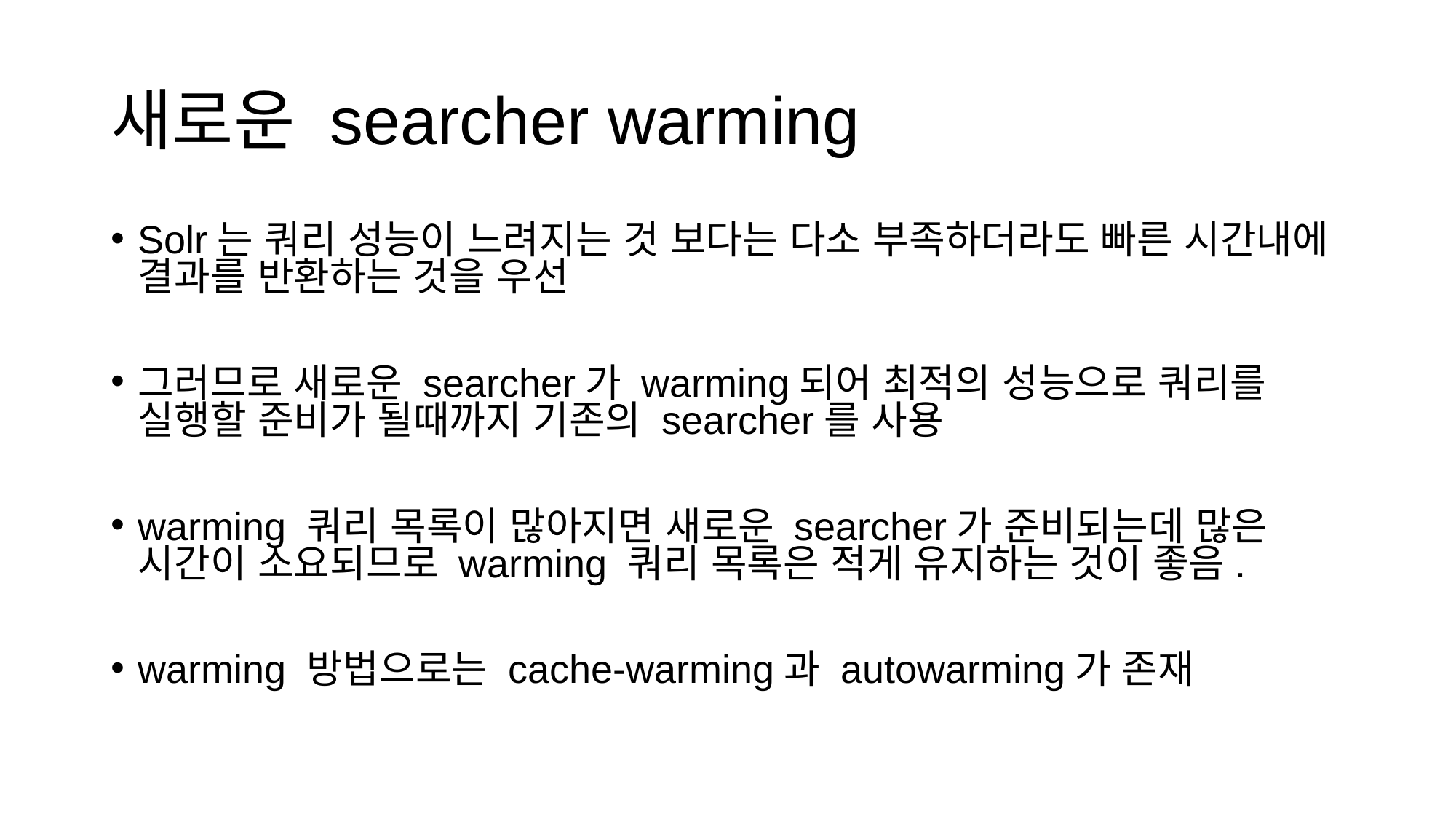

# 새로운 searcher warming
Solr는 쿼리 성능이 느려지는 것 보다는 다소 부족하더라도 빠른 시간내에 결과를 반환하는 것을 우선

그러므로 새로운 searcher가 warming되어 최적의 성능으로 쿼리를 실행할 준비가 될때까지 기존의 searcher를 사용

warming 쿼리 목록이 많아지면 새로운 searcher가 준비되는데 많은 시간이 소요되므로 warming 쿼리 목록은 적게 유지하는 것이 좋음.

warming 방법으로는 cache-warming과 autowarming가 존재